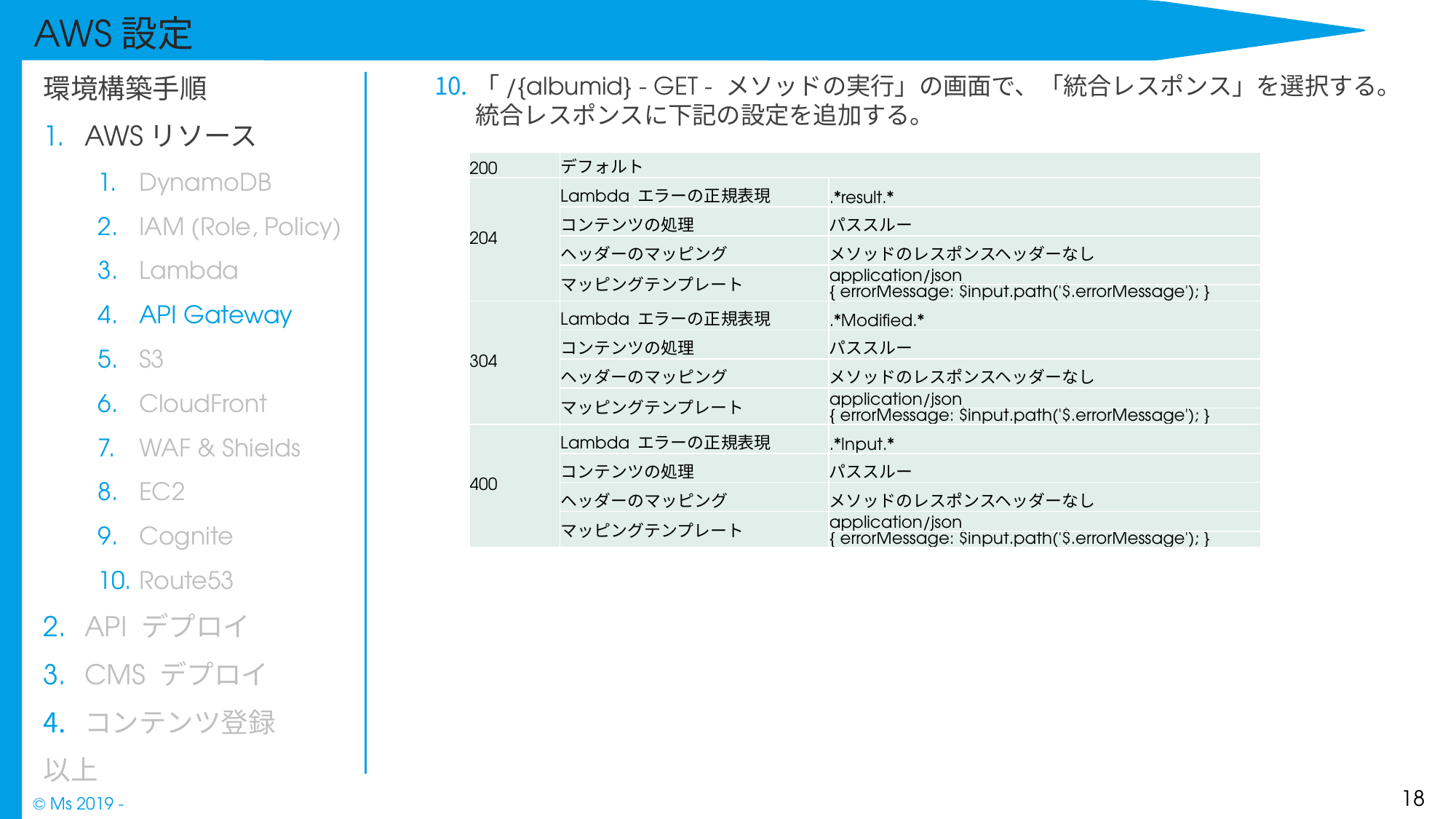

# AWS設定
環境構築手順
AWSリソース
DynamoDB
IAM (Role, Policy)
Lambda
API Gateway
S3
CloudFront
WAF & Shields
EC2
Cognite
Route53
API デプロイ
CMS デプロイ
コンテンツ登録
以上
「/{albumid} - GET - メソッドの実行」の画面で、「統合レスポンス」を選択する。
統合レスポンスに下記の設定を追加する。
| 200 | デフォルト |  |
| --- | --- | --- |
| 204 | Lambda エラーの正規表現 | .\*result.\* |
|  | コンテンツの処理 | パススルー |
|  | ヘッダーのマッピング | メソッドのレスポンスヘッダーなし |
|  | マッピングテンプレート | application/json |
|  |  | { errorMessage: $input.path('$.errorMessage'); } |
| 304 | Lambda エラーの正規表現 | .\*Modified.\* |
|  | コンテンツの処理 | パススルー |
|  | ヘッダーのマッピング | メソッドのレスポンスヘッダーなし |
|  | マッピングテンプレート | application/json |
|  |  | { errorMessage: $input.path('$.errorMessage'); } |
| 400 | Lambda エラーの正規表現 | .\*Input.\* |
|  | コンテンツの処理 | パススルー |
|  | ヘッダーのマッピング | メソッドのレスポンスヘッダーなし |
|  | マッピングテンプレート | application/json |
|  |  | { errorMessage: $input.path('$.errorMessage'); } |
18